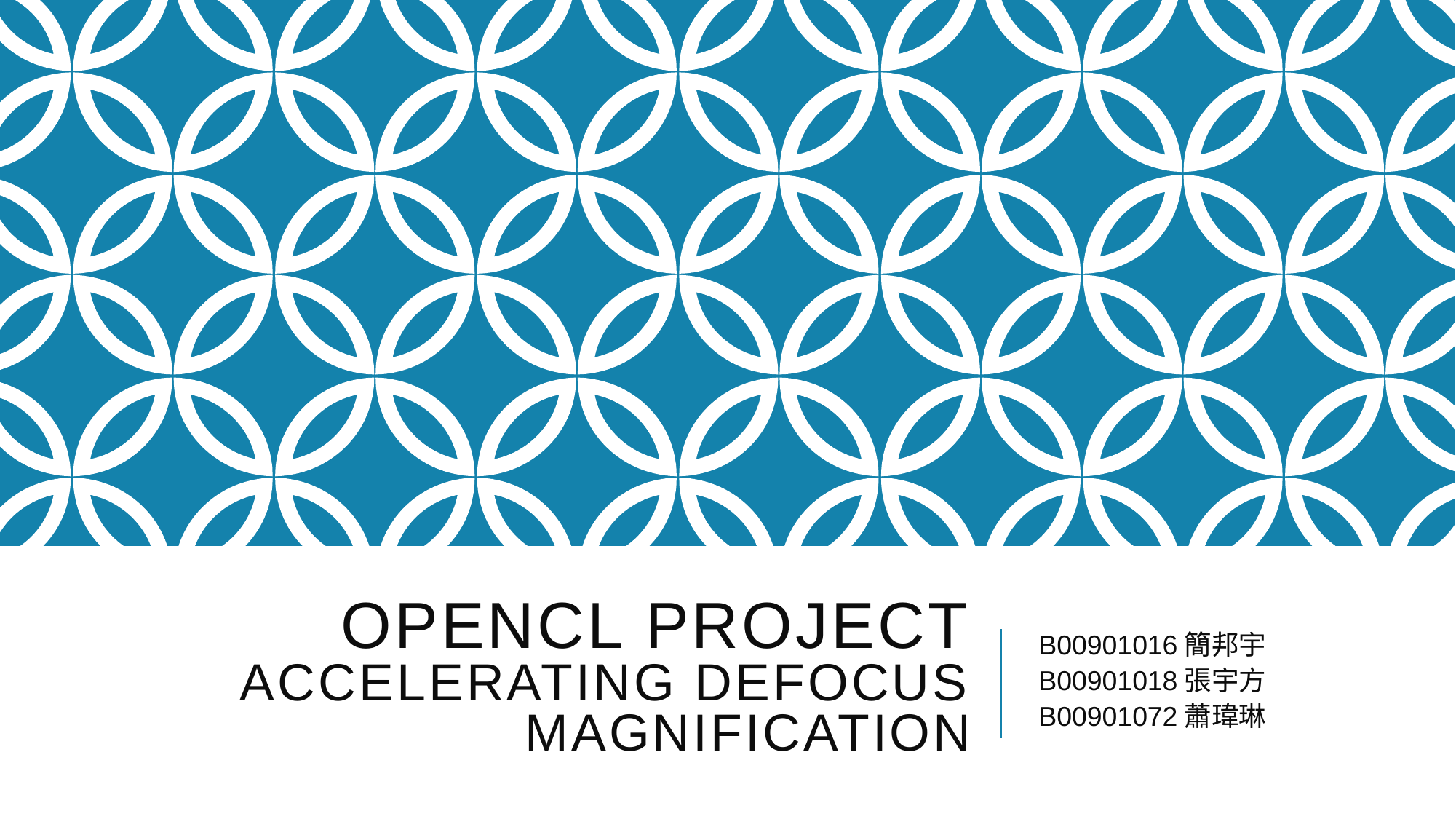

# OpenCL project accelerating defocus magnification
B00901016簡邦宇
B00901018張宇方
B00901072蕭瑋琳